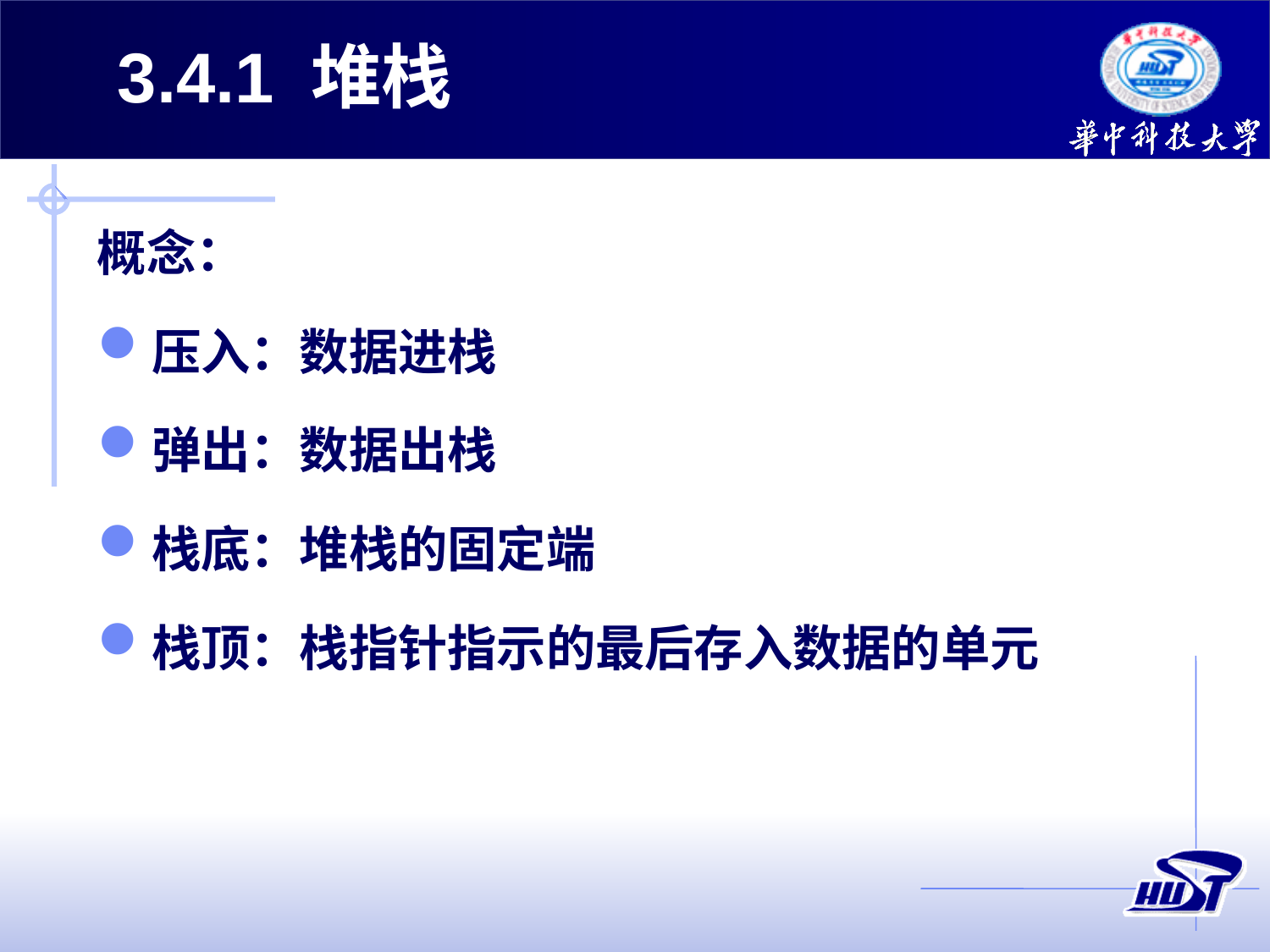

3.4.1 堆栈
概念：
压入：数据进栈
弹出：数据出栈
栈底：堆栈的固定端
栈顶：栈指针指示的最后存入数据的单元